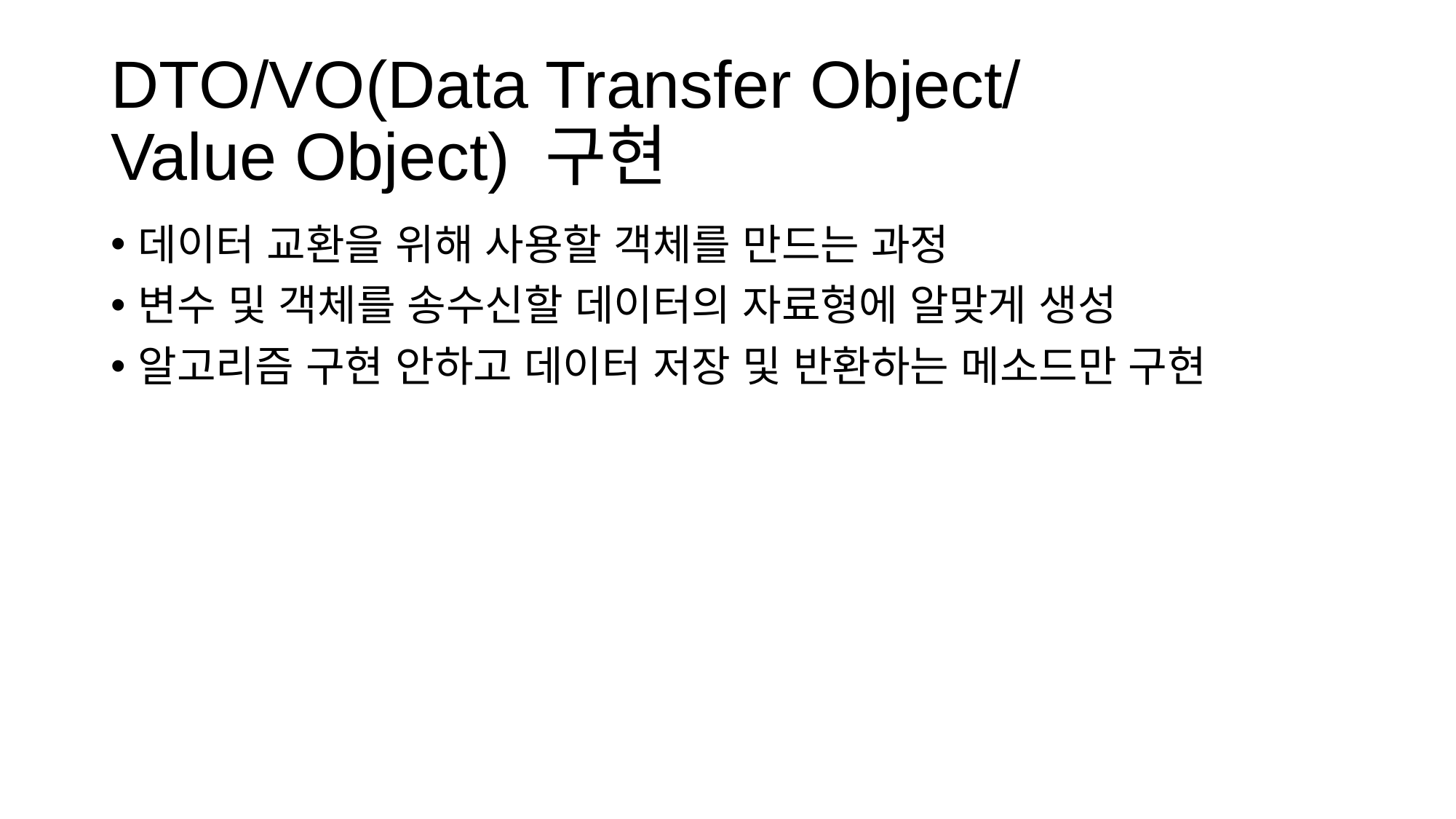

# DTO/VO(Data Transfer Object/Value Object) 구현
데이터 교환을 위해 사용할 객체를 만드는 과정
변수 및 객체를 송수신할 데이터의 자료형에 알맞게 생성
알고리즘 구현 안하고 데이터 저장 및 반환하는 메소드만 구현